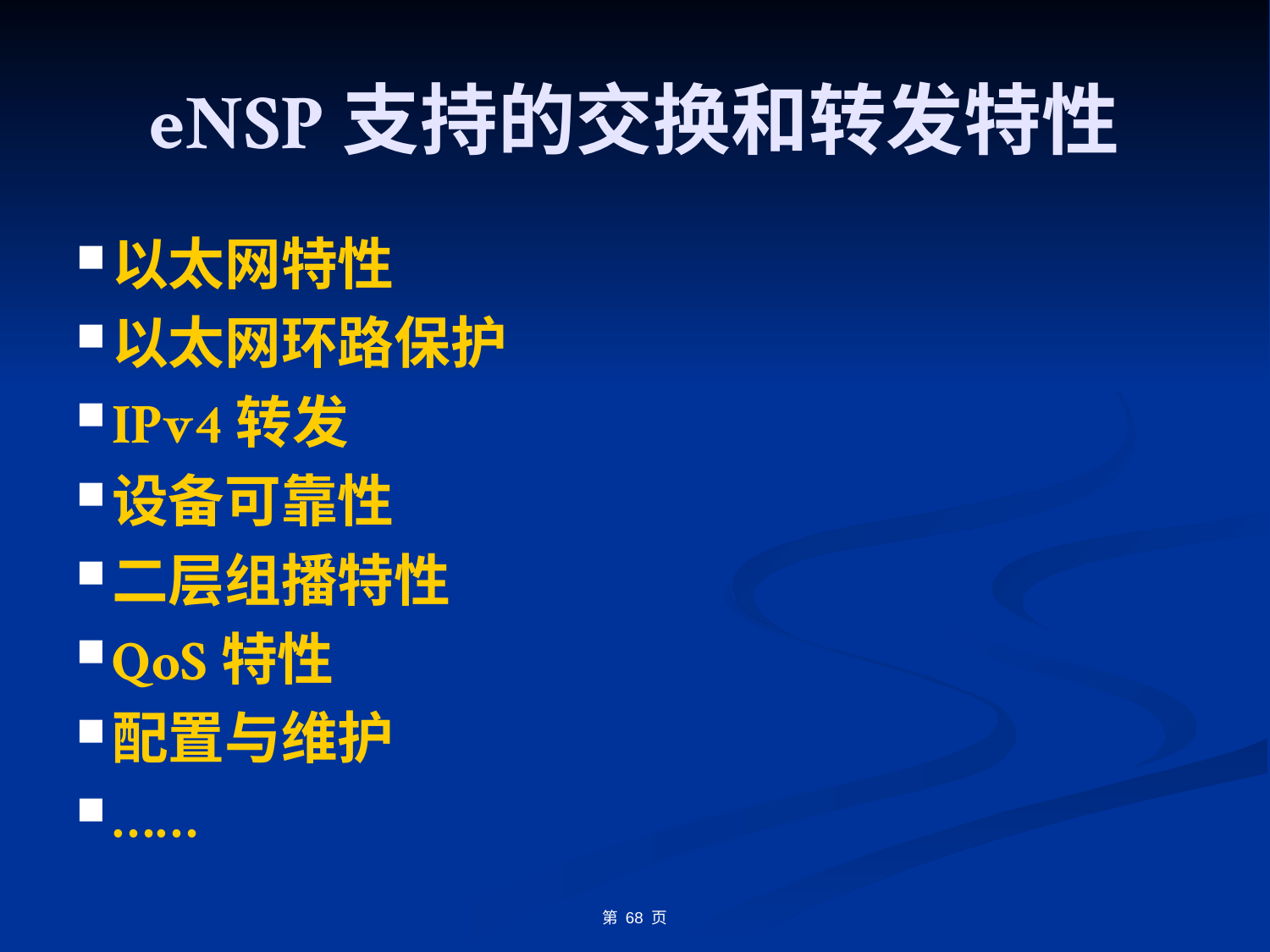

# eNSP支持的交换和转发特性
以太网特性
以太网环路保护
IPv4转发
设备可靠性
二层组播特性
QoS特性
配置与维护
……
第 68 页